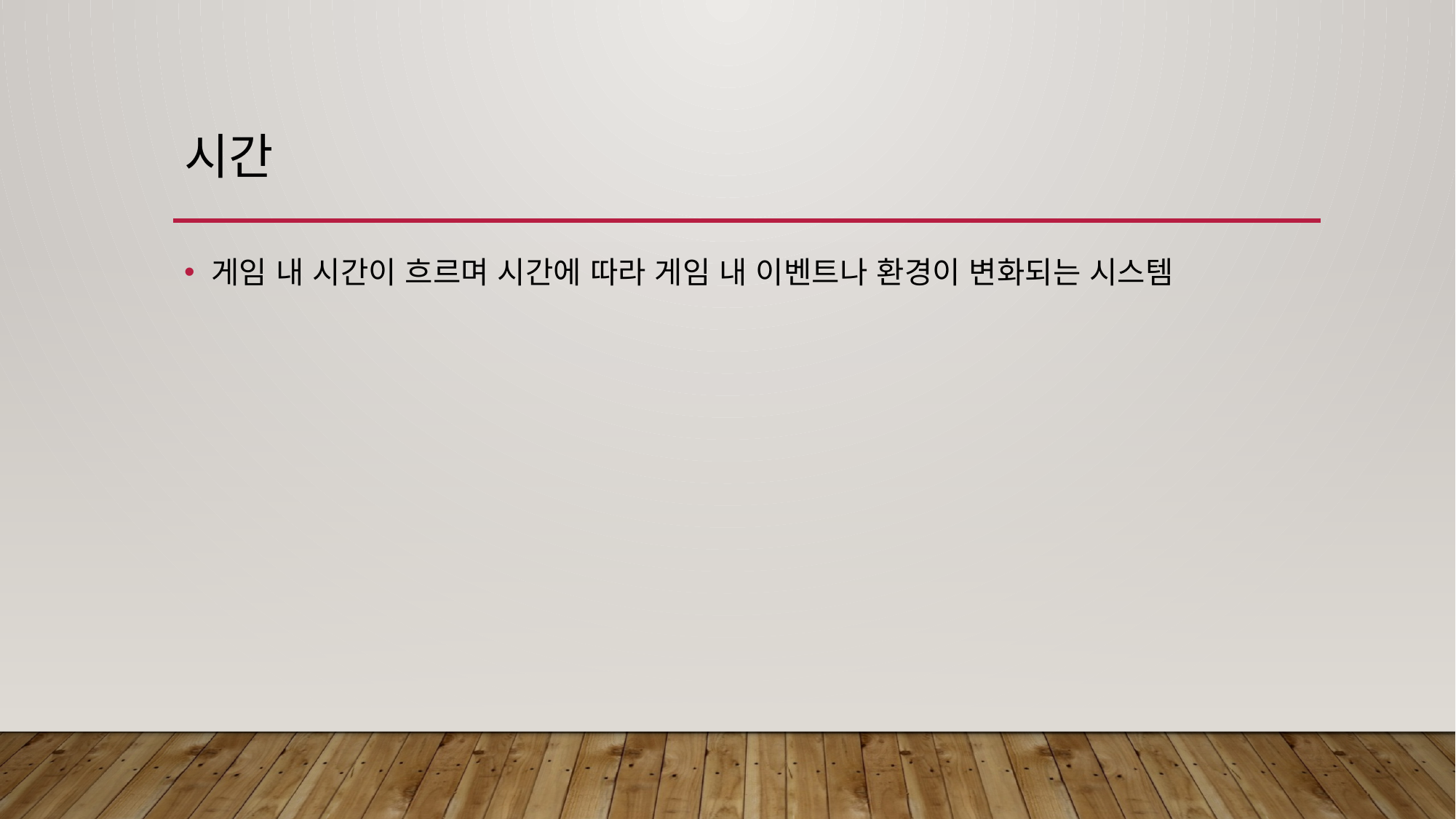

# 시간
게임 내 시간이 흐르며 시간에 따라 게임 내 이벤트나 환경이 변화되는 시스템